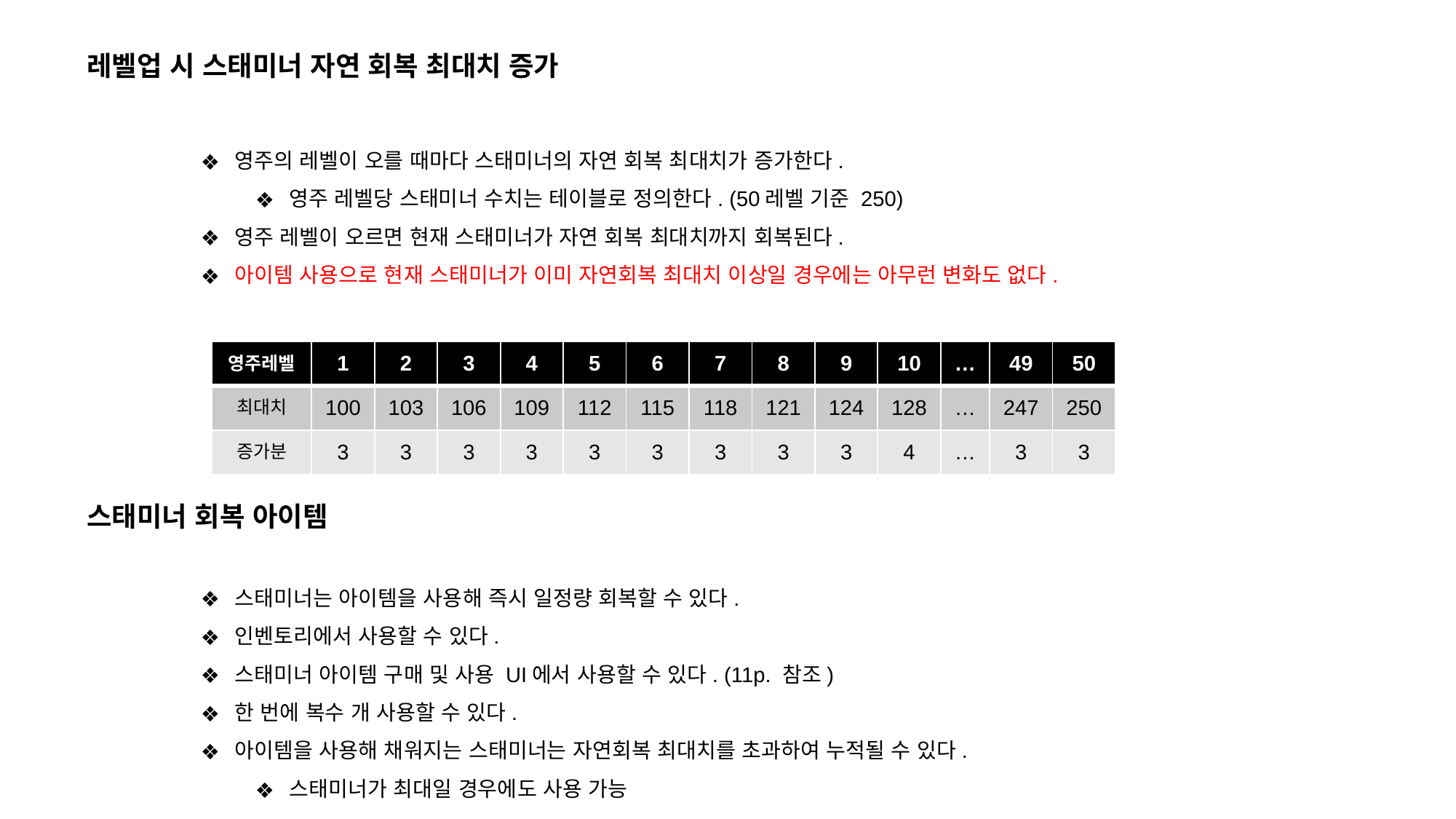

레벨업 시 스태미너 자연 회복 최대치 증가
영주의 레벨이 오를 때마다 스태미너의 자연 회복 최대치가 증가한다.
영주 레벨당 스태미너 수치는 테이블로 정의한다. (50레벨 기준 250)
영주 레벨이 오르면 현재 스태미너가 자연 회복 최대치까지 회복된다.
아이템 사용으로 현재 스태미너가 이미 자연회복 최대치 이상일 경우에는 아무런 변화도 없다.
| 영주레벨 | 1 | 2 | 3 | 4 | 5 | 6 | 7 | 8 | 9 | 10 | … | 49 | 50 |
| --- | --- | --- | --- | --- | --- | --- | --- | --- | --- | --- | --- | --- | --- |
| 최대치 | 100 | 103 | 106 | 109 | 112 | 115 | 118 | 121 | 124 | 128 | … | 247 | 250 |
| 증가분 | 3 | 3 | 3 | 3 | 3 | 3 | 3 | 3 | 3 | 4 | … | 3 | 3 |
스태미너 회복 아이템
스태미너는 아이템을 사용해 즉시 일정량 회복할 수 있다.
인벤토리에서 사용할 수 있다.
스태미너 아이템 구매 및 사용 UI에서 사용할 수 있다. (11p. 참조)
한 번에 복수 개 사용할 수 있다.
아이템을 사용해 채워지는 스태미너는 자연회복 최대치를 초과하여 누적될 수 있다.
스태미너가 최대일 경우에도 사용 가능